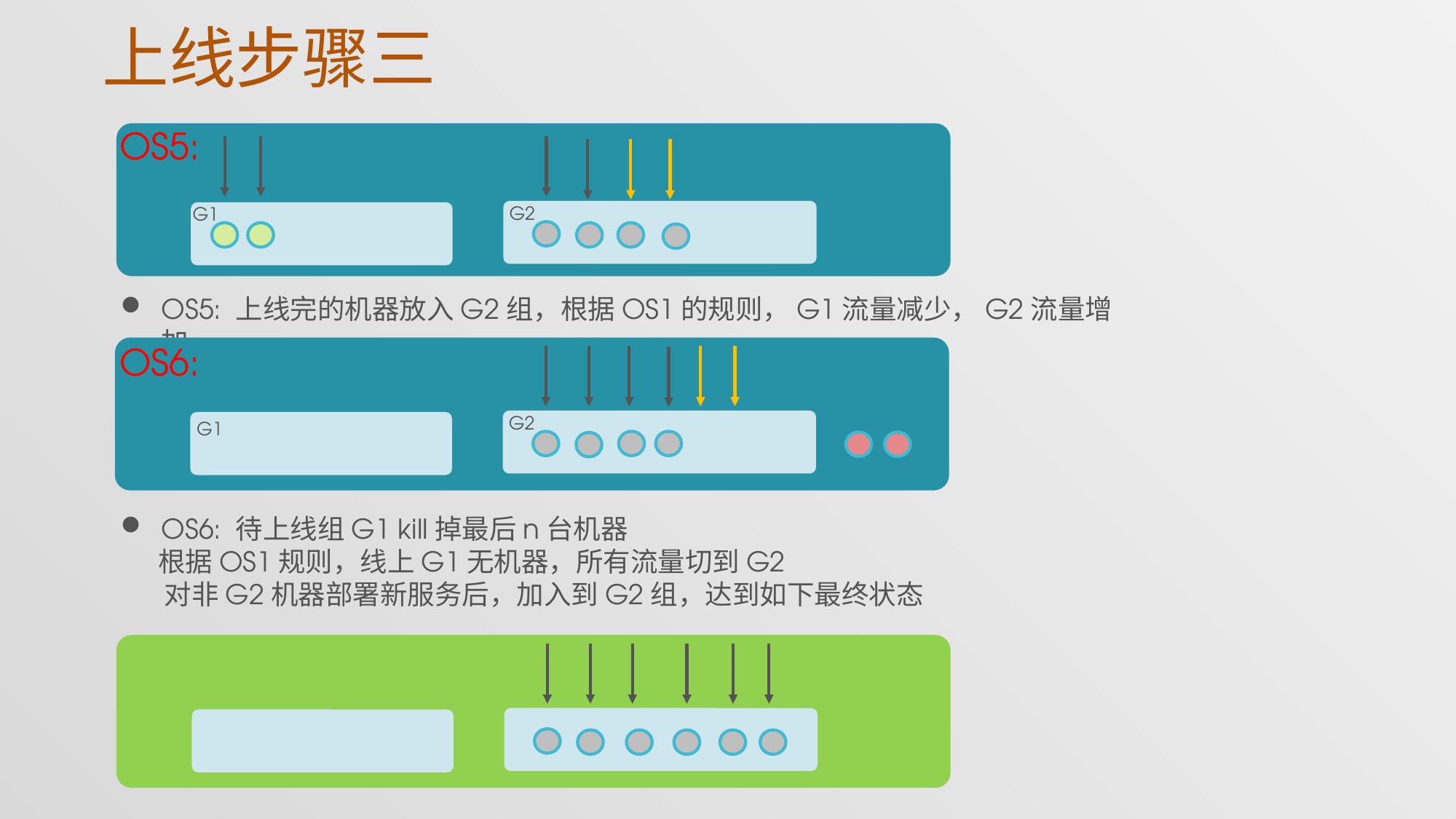

# 上线步骤三
OS5:

G2
G1

OS5: 上线完的机器放入G2组，根据OS1的规则，G1流量减少，G2流量增加

OS6:
G2
G1

OS6: 待上线组G1 kill掉最后n台机器
     根据OS1规则，线上G1无机器，所有流量切到G2
      对非G2机器部署新服务后，加入到G2组，达到如下最终状态